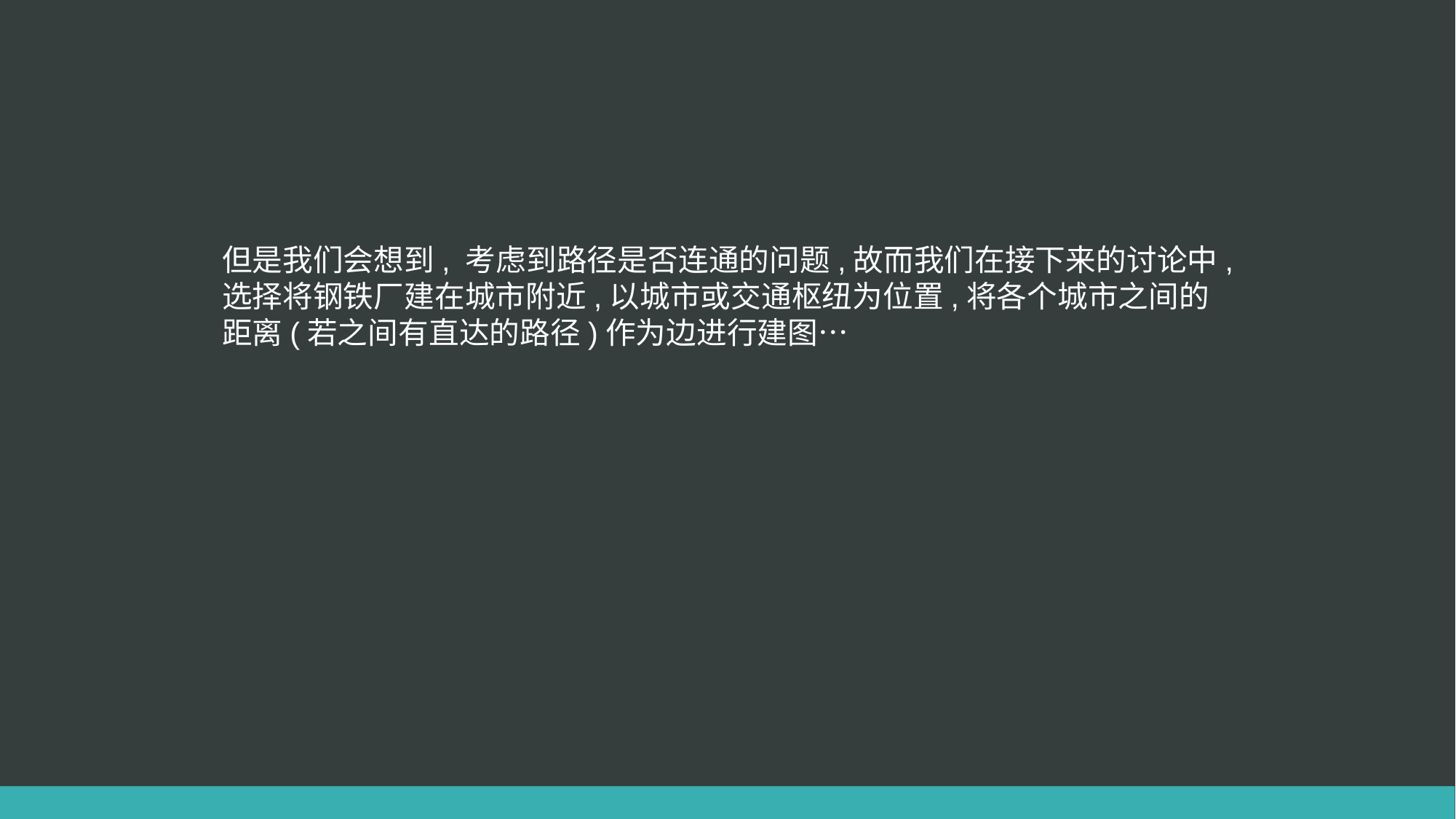

但是我们会想到, 考虑到路径是否连通的问题,故而我们在接下来的讨论中,
选择将钢铁厂建在城市附近,以城市或交通枢纽为位置,将各个城市之间的
距离(若之间有直达的路径)作为边进行建图…